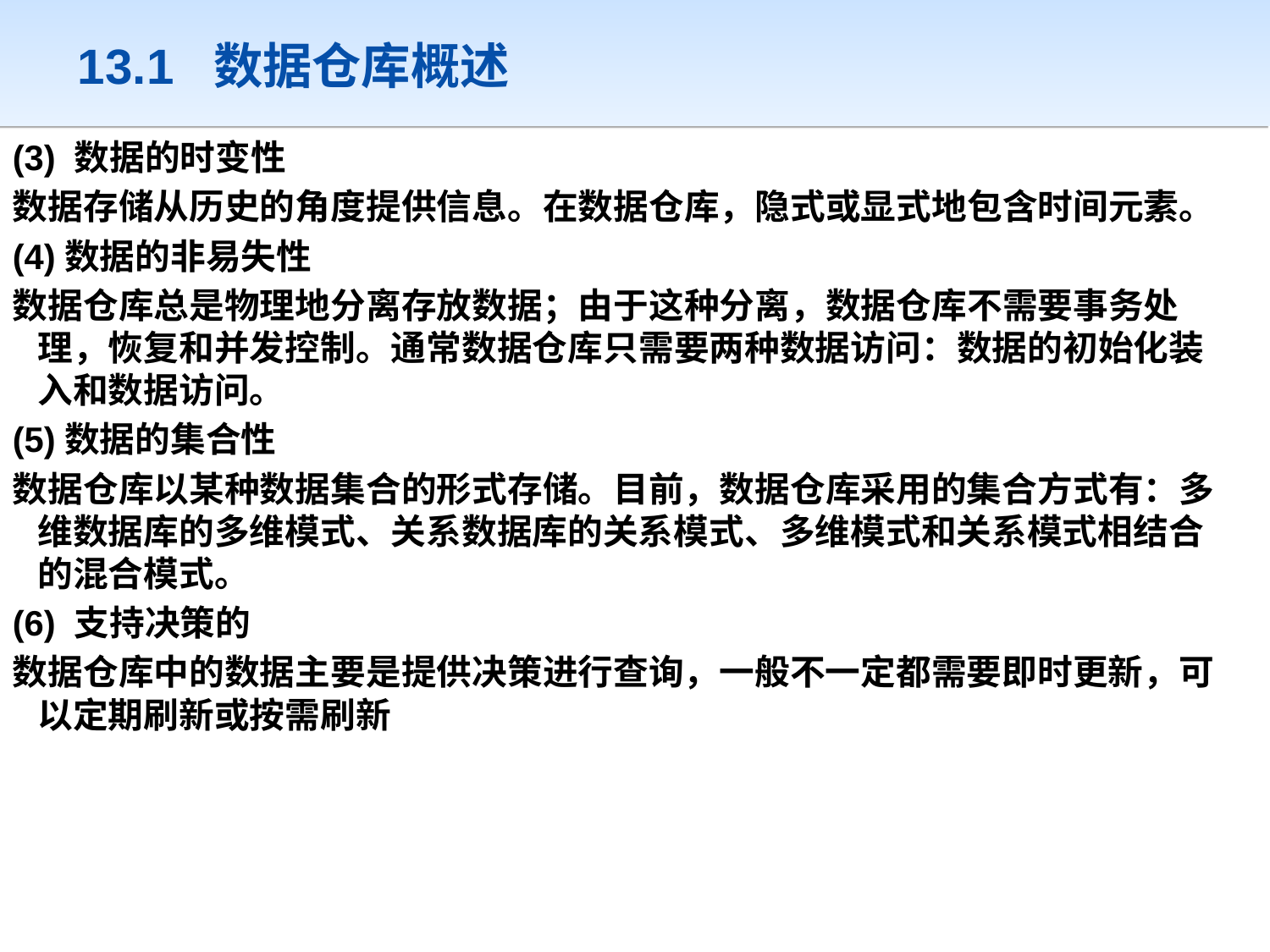

# 13.1  数据仓库概述
(3) 数据的时变性
数据存储从历史的角度提供信息。在数据仓库，隐式或显式地包含时间元素。
(4)数据的非易失性
数据仓库总是物理地分离存放数据；由于这种分离，数据仓库不需要事务处理，恢复和并发控制。通常数据仓库只需要两种数据访问：数据的初始化装入和数据访问。
(5)数据的集合性
数据仓库以某种数据集合的形式存储。目前，数据仓库采用的集合方式有：多维数据库的多维模式、关系数据库的关系模式、多维模式和关系模式相结合的混合模式。
(6) 支持决策的
数据仓库中的数据主要是提供决策进行查询，一般不一定都需要即时更新，可以定期刷新或按需刷新